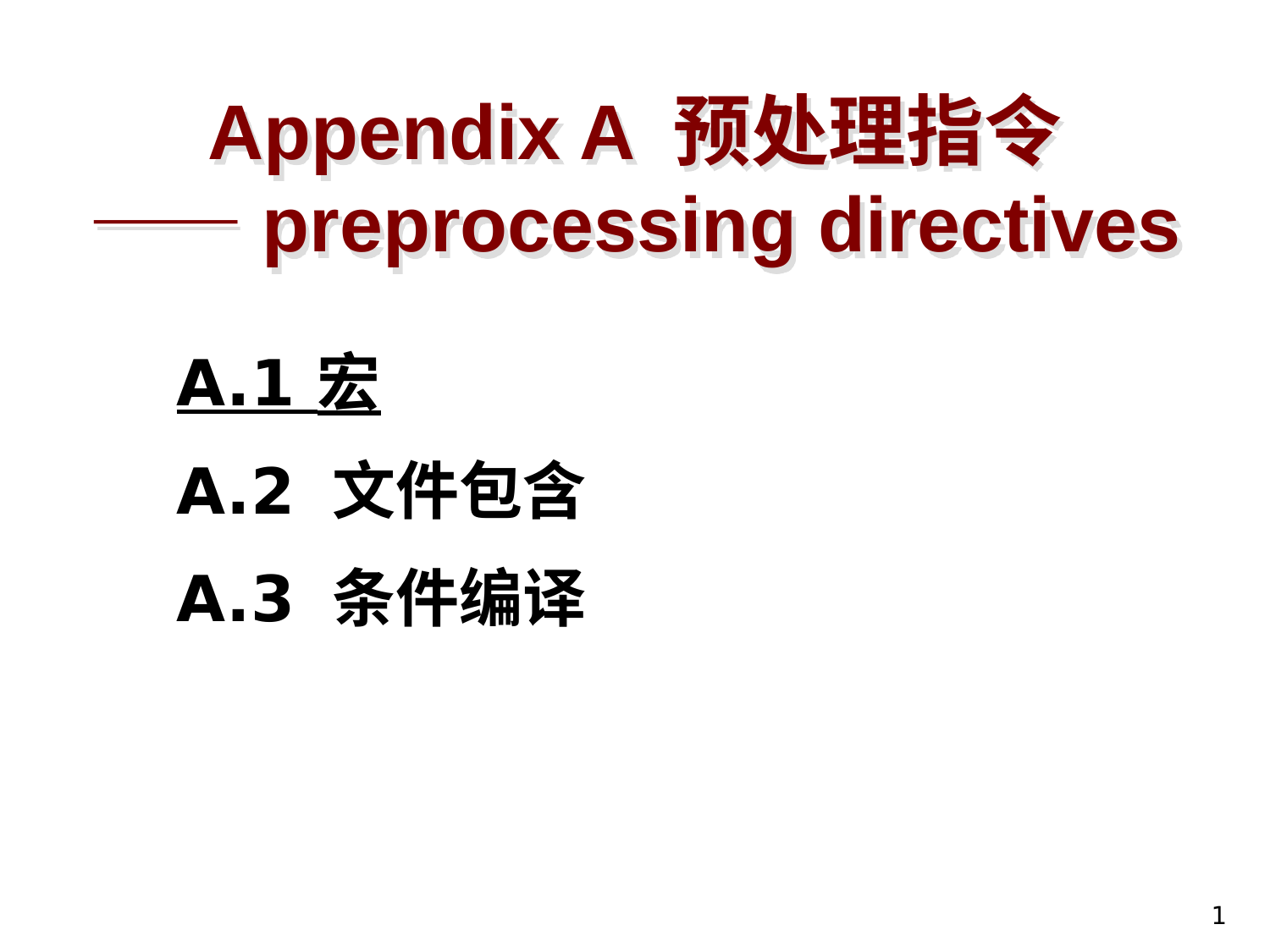

# Appendix A 预处理指令 ——preprocessing directives
A.1 宏
A.2 文件包含
A.3 条件编译
1